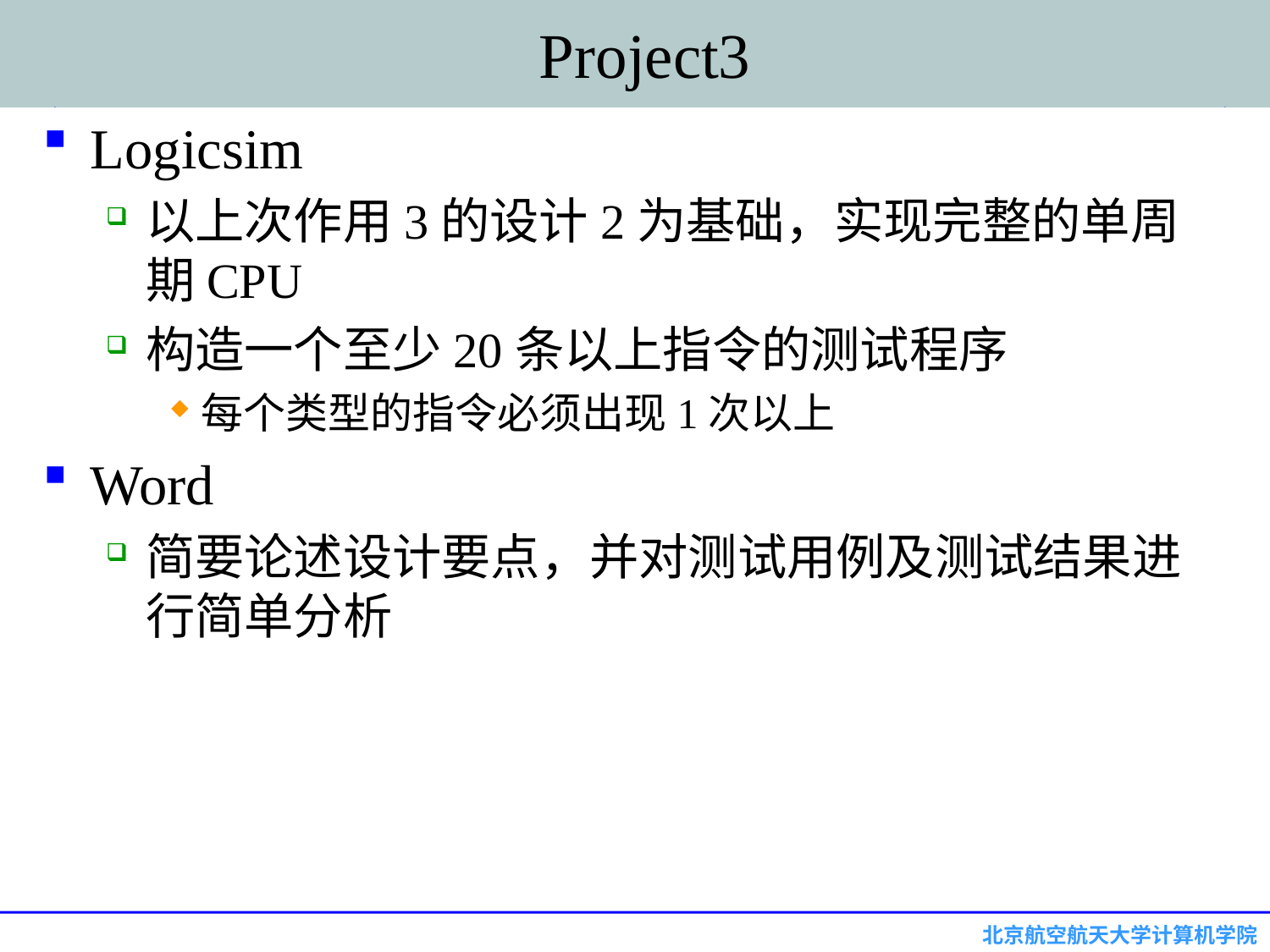

# Project3
Logicsim
以上次作用3的设计2为基础，实现完整的单周期CPU
构造一个至少20条以上指令的测试程序
每个类型的指令必须出现1次以上
Word
简要论述设计要点，并对测试用例及测试结果进行简单分析